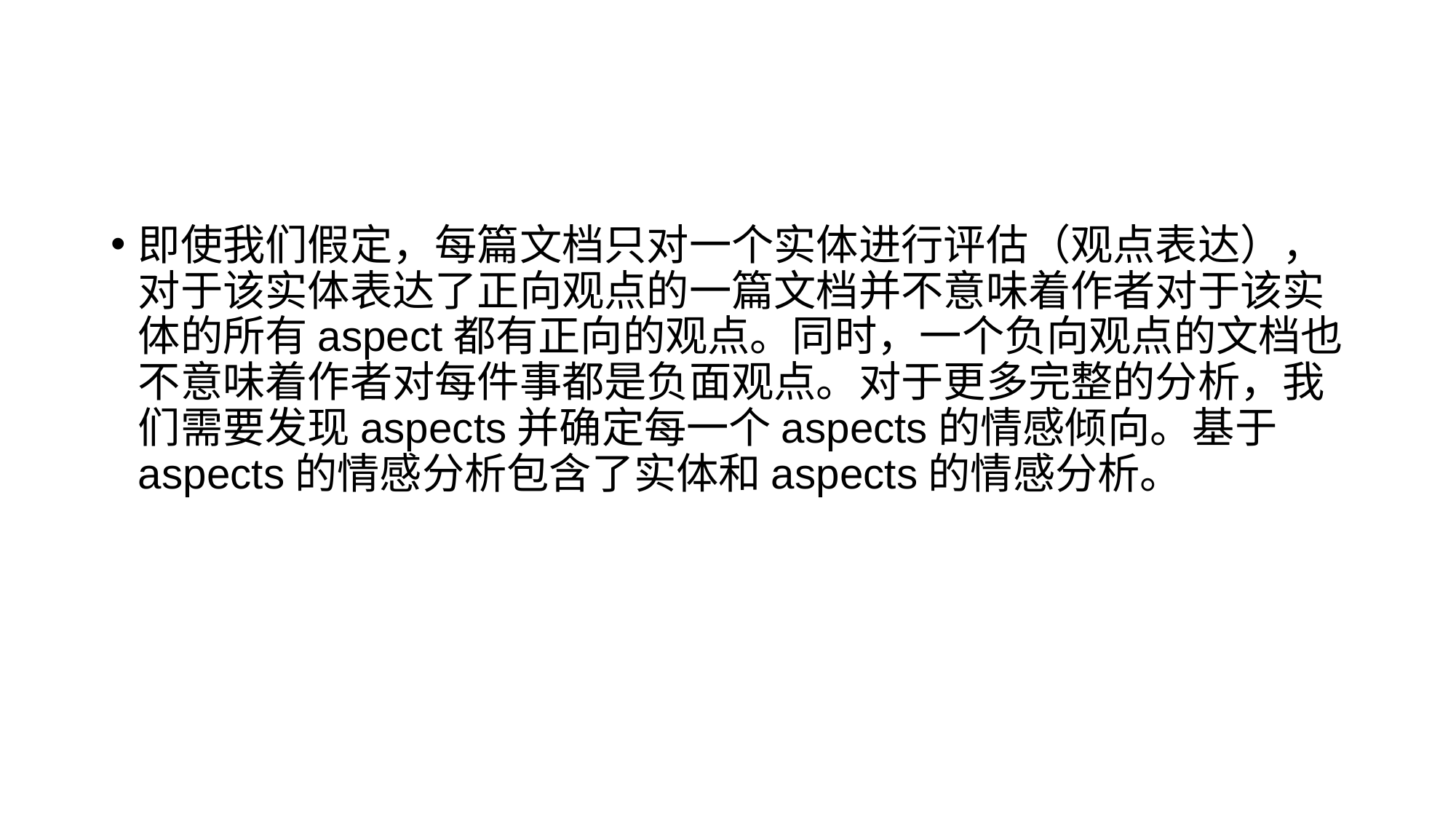

#
即使我们假定，每篇文档只对一个实体进行评估（观点表达），对于该实体表达了正向观点的一篇文档并不意味着作者对于该实体的所有aspect都有正向的观点。同时，一个负向观点的文档也不意味着作者对每件事都是负面观点。对于更多完整的分析，我们需要发现aspects并确定每一个aspects的情感倾向。基于aspects的情感分析包含了实体和aspects的情感分析。